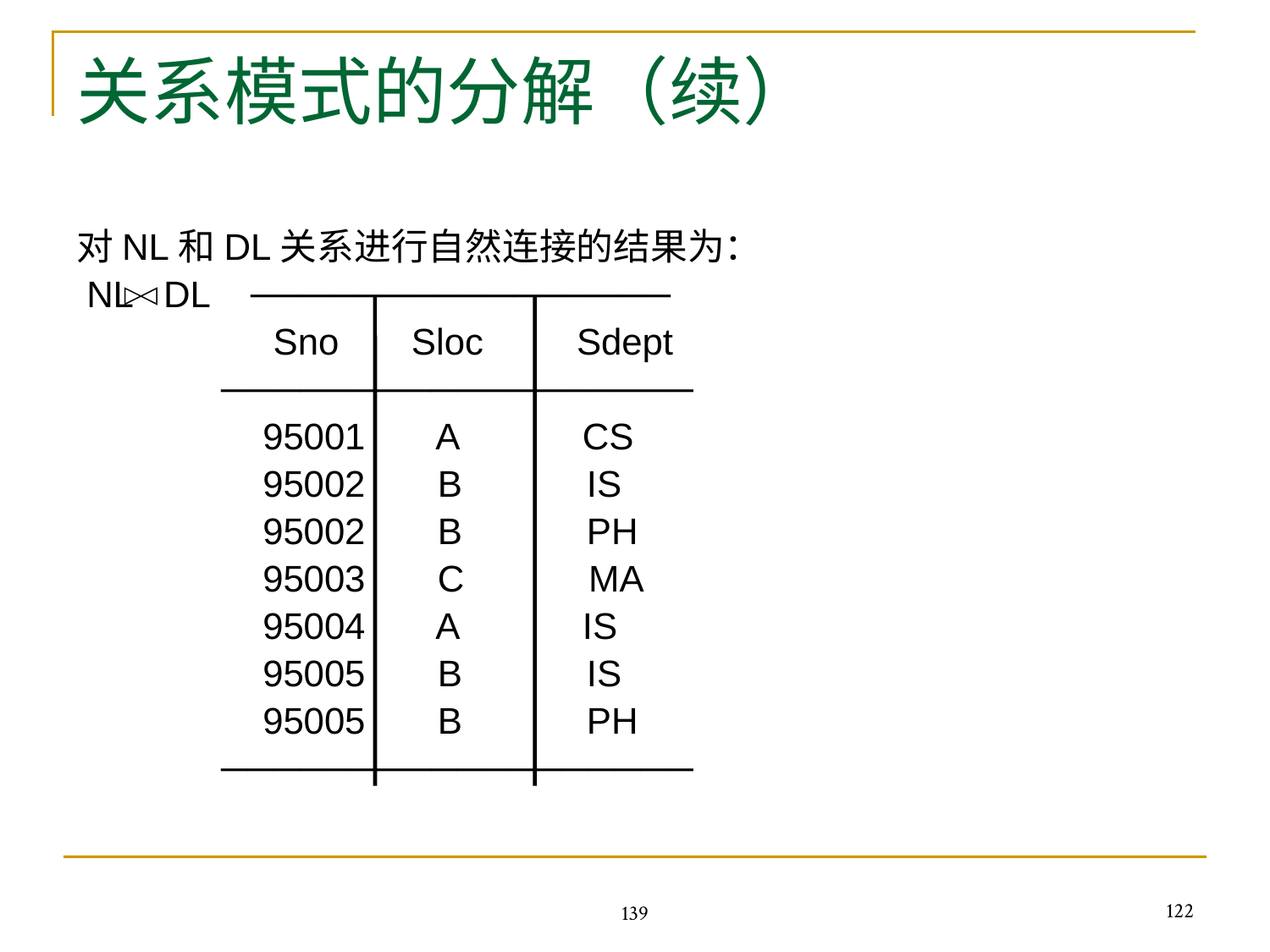

# 关系模式的分解（续）
对NL和DL关系进行自然连接的结果为：
 NL   DL    ────────────────
                   Sno       Sloc         Sdept
              ──────────────────
                  95001       A            CS
                  95002       B            IS
                  95002       B            PH
                  95003       C            MA
                  95004       A            IS
                  95005       B            IS
                  95005       B            PH
              ──────────────────

122
139